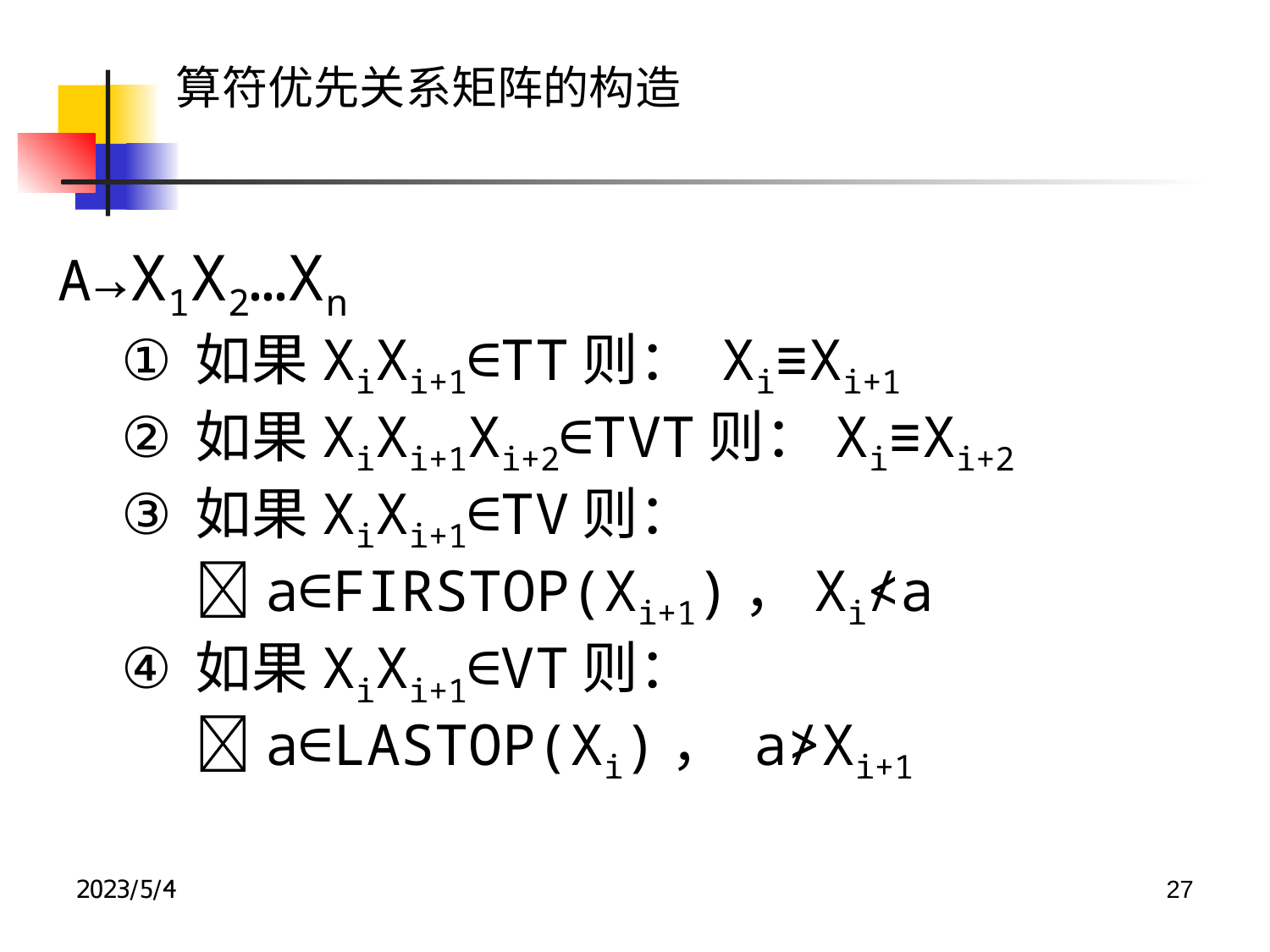

算符优先关系矩阵的构造
A→X1X2…Xn
如果XiXi+1∈TT则： Xi≡Xi+1
如果XiXi+1Xi+2∈TVT则：Xi≡Xi+2
如果XiXi+1∈TV则：∀a∈FIRSTOP(Xi+1)，Xi≮a
如果XiXi+1∈VT则：∀a∈LASTOP(Xi)， a≯Xi+1
2023/5/4
27